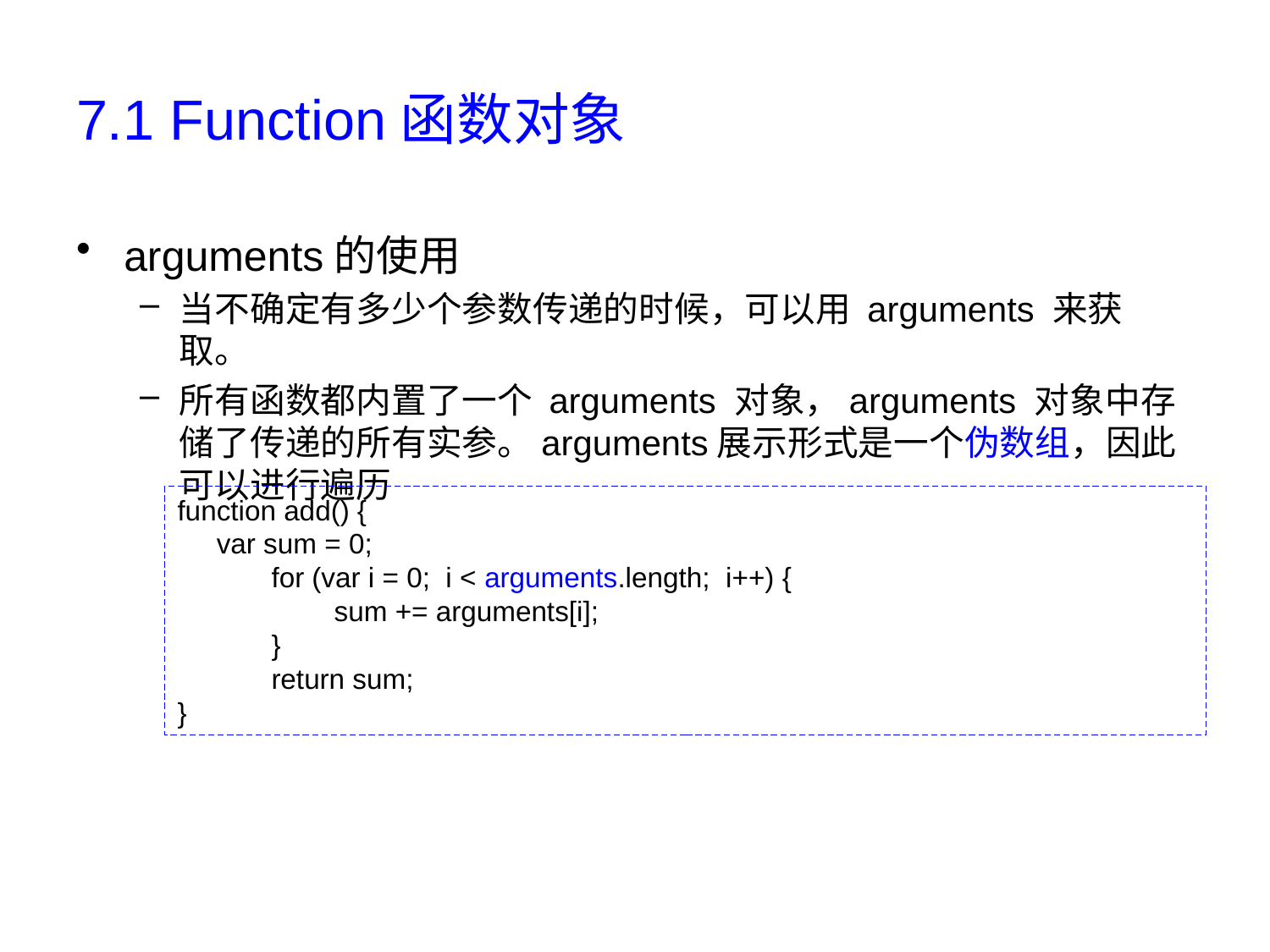

# 7.1 Function函数对象
arguments的使用
当不确定有多少个参数传递的时候，可以用 arguments 来获取。
所有函数都内置了一个 arguments 对象，arguments 对象中存储了传递的所有实参。arguments展示形式是一个伪数组，因此可以进行遍历
function add() {
     var sum = 0;
            for (var i = 0;  i < arguments.length;  i++) {
                    sum += arguments[i];
            }
            return sum;
}